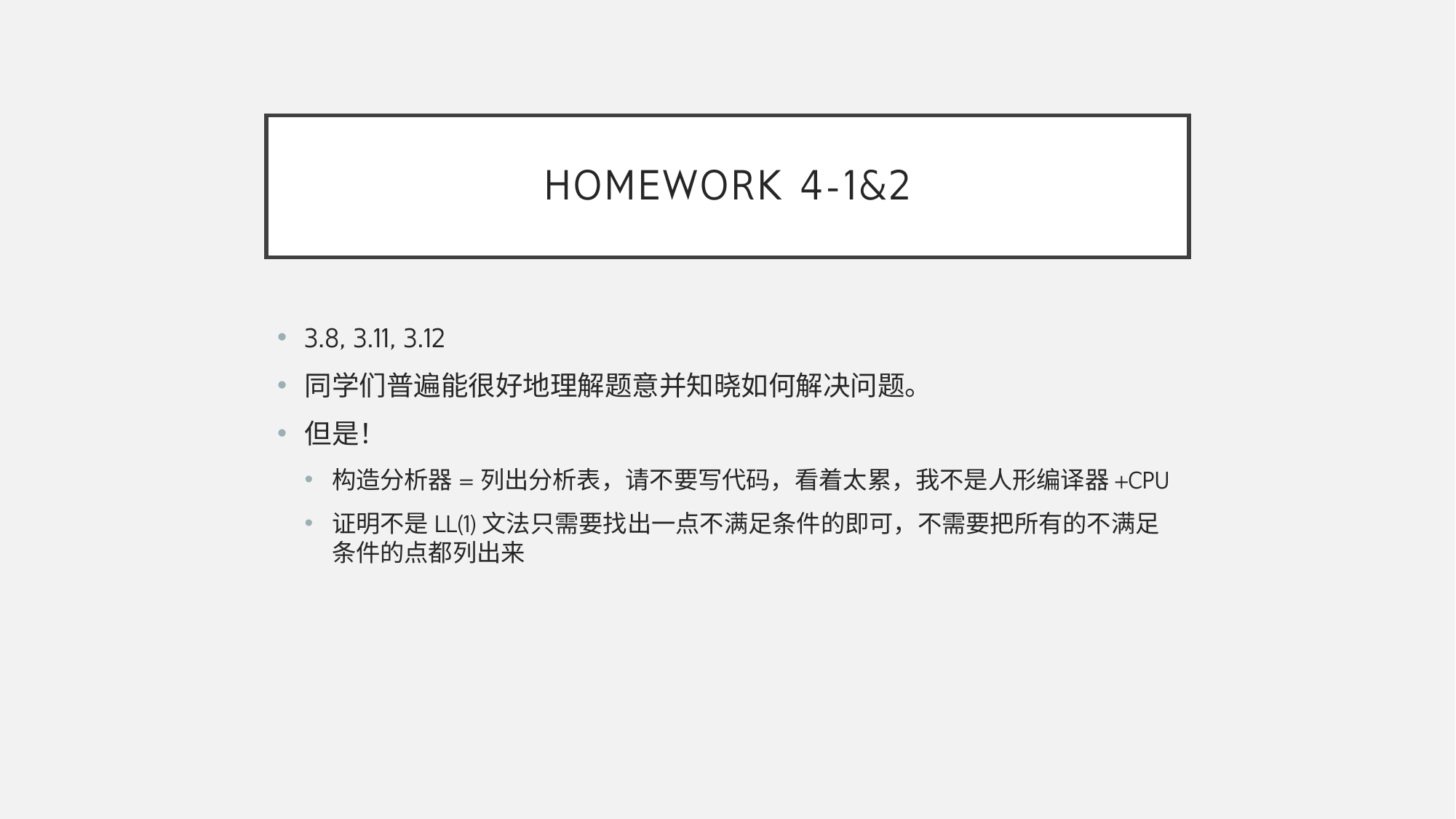

# Homework 4-1&2
3.8, 3.11, 3.12
同学们普遍能很好地理解题意并知晓如何解决问题。
但是！
构造分析器=列出分析表，请不要写代码，看着太累，我不是人形编译器+CPU
证明不是LL(1)文法只需要找出一点不满足条件的即可，不需要把所有的不满足条件的点都列出来